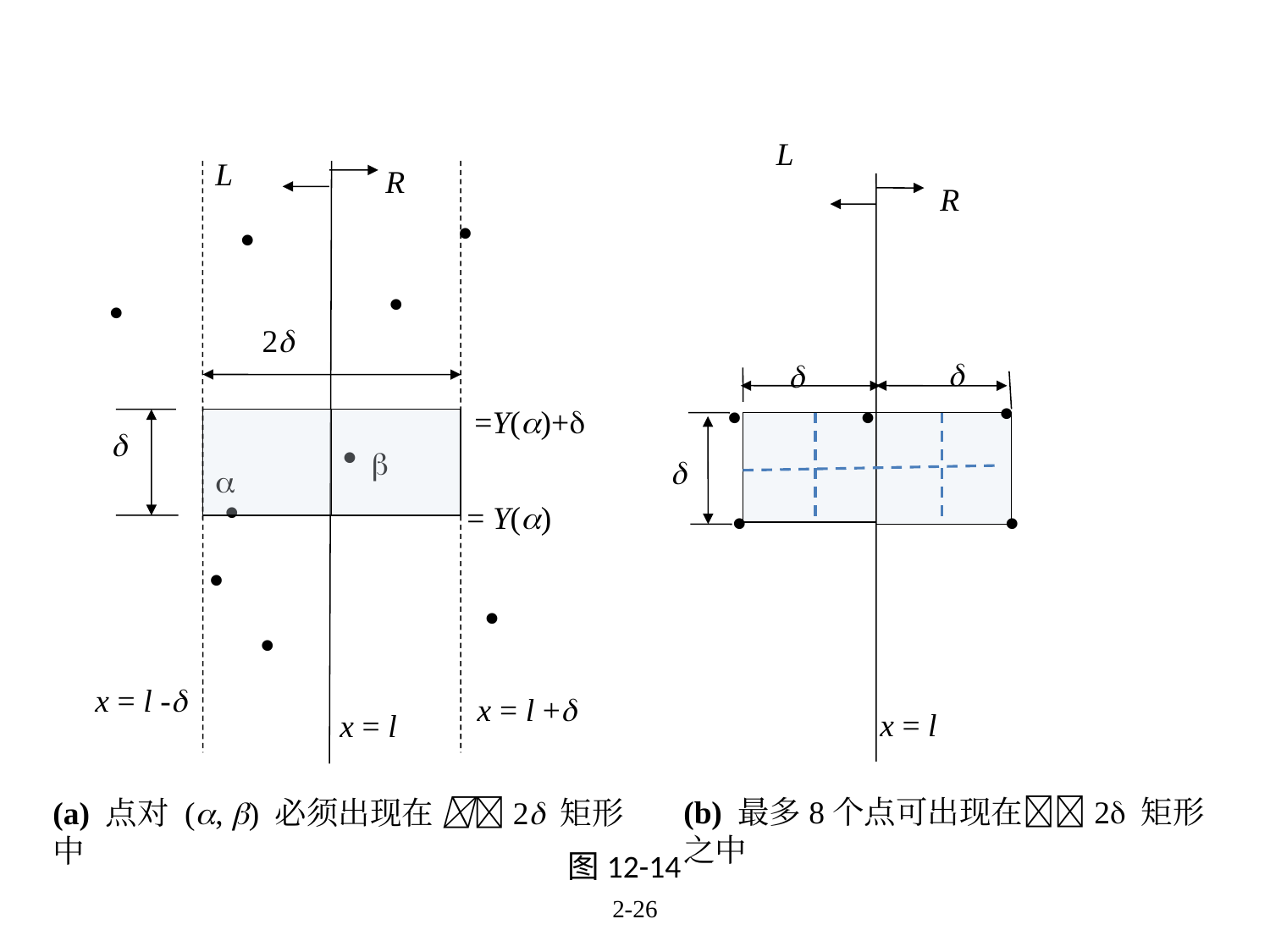

L

R

δ
δ

•
•
•

δ
•
•

x = l
(b) 最多8个点可出现在δ×2δ 矩形之中
L
R

•
•
•
•
2δ

=Y(α)+δ

δ
•
β
α
•
= Y(α)

•
•
•
x = l -δ
x = l +δ
x = l
(a) 点对 (α, β) 必须出现在 δ×2δ 矩形中

图12-14
2-26